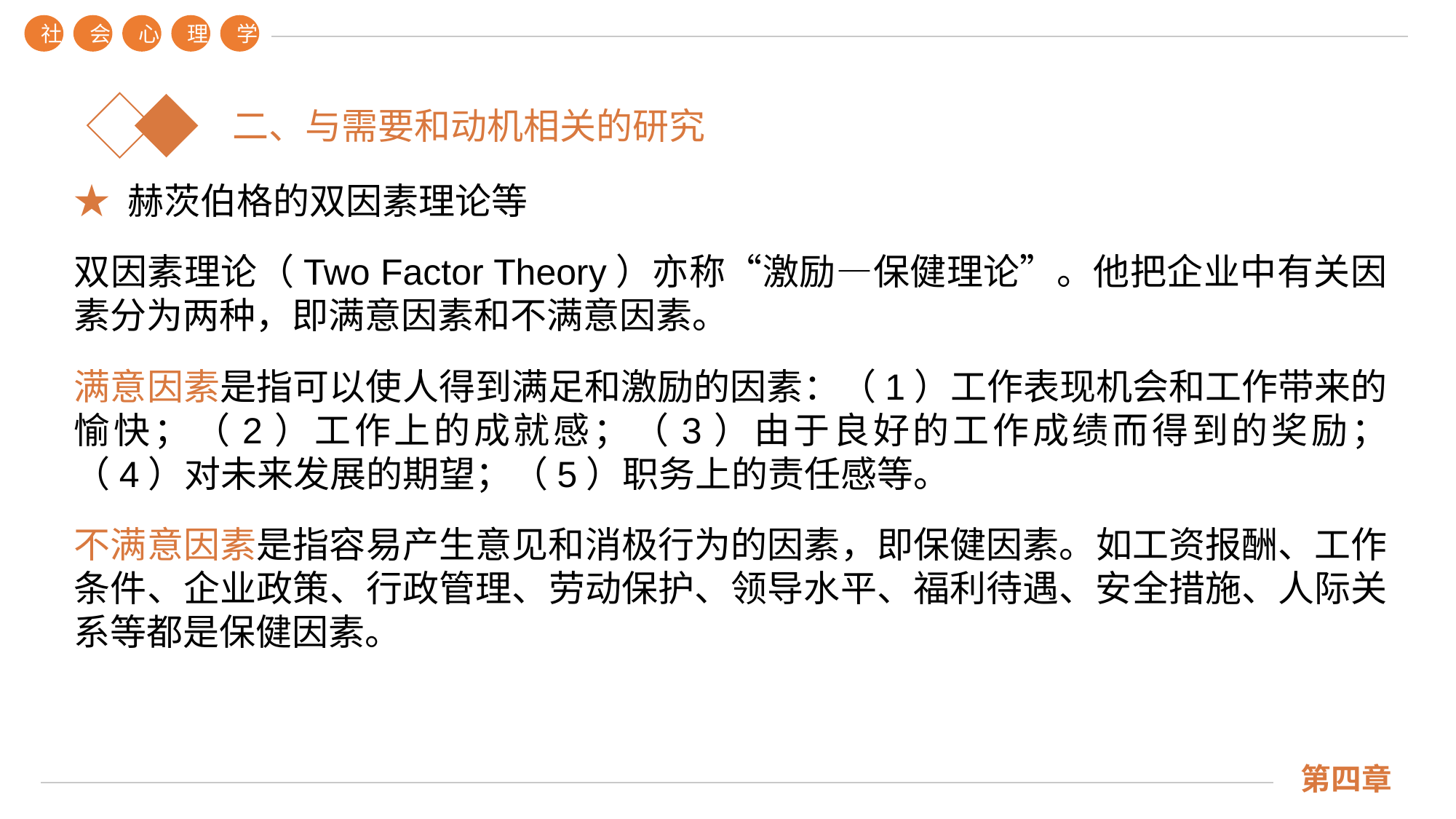

社
会
心
理
学

二、与需要和动机相关的研究

★ 赫茨伯格的双因素理论等
双因素理论（Two Factor Theory）亦称“激励—保健理论”。他把企业中有关因素分为两种，即满意因素和不满意因素。
满意因素是指可以使人得到满足和激励的因素：（1）工作表现机会和工作带来的愉快；（2）工作上的成就感；（3）由于良好的工作成绩而得到的奖励；（4）对未来发展的期望；（5）职务上的责任感等。
不满意因素是指容易产生意见和消极行为的因素，即保健因素。如工资报酬、工作条件、企业政策、行政管理、劳动保护、领导水平、福利待遇、安全措施、人际关系等都是保健因素。
第四章